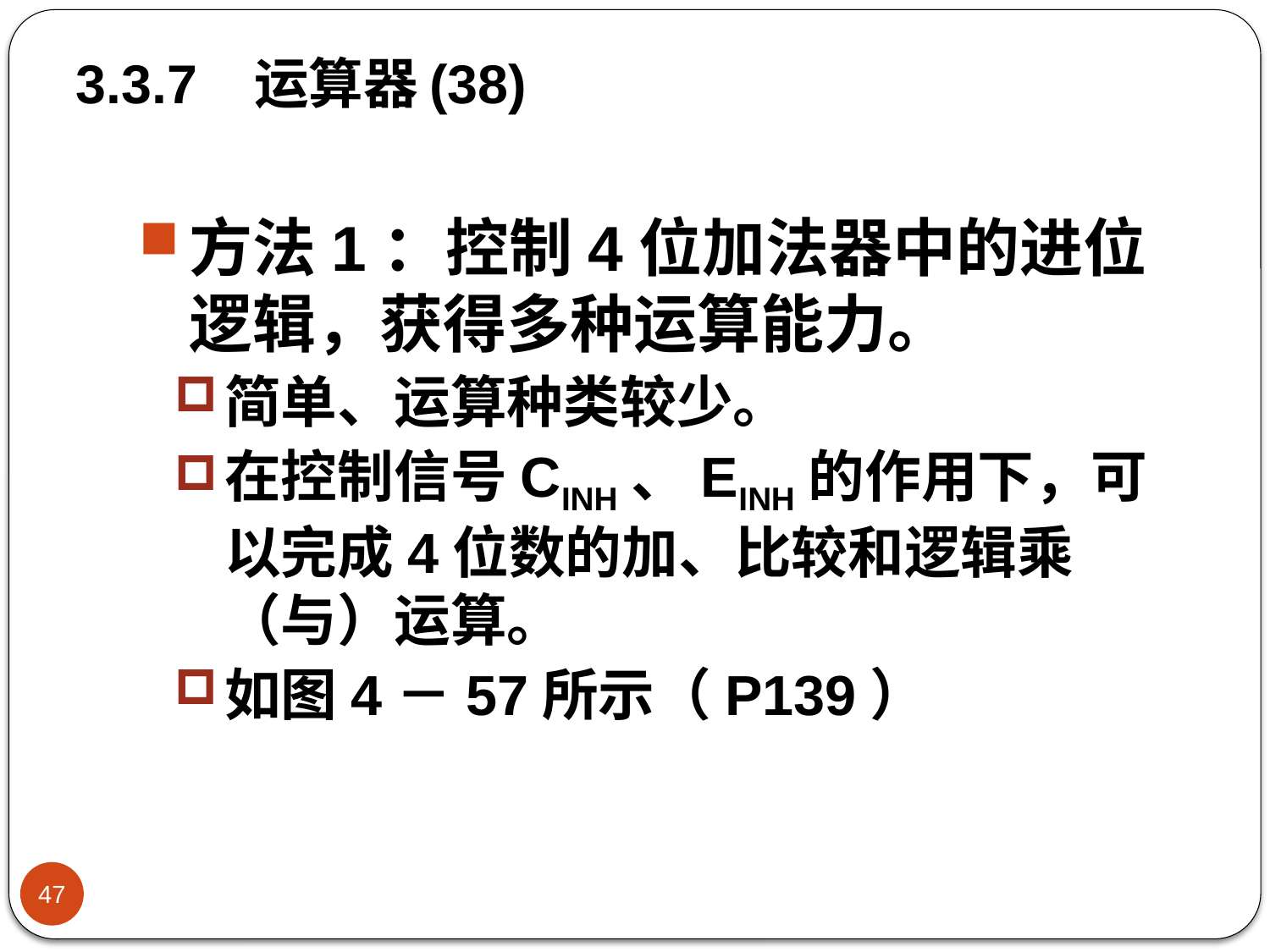

# 3.3.7   运算器(38)
方法1：控制4位加法器中的进位逻辑，获得多种运算能力。
简单、运算种类较少。
在控制信号CINH、EINH的作用下，可以完成4位数的加、比较和逻辑乘（与）运算。
如图4－57所示（P139）
47